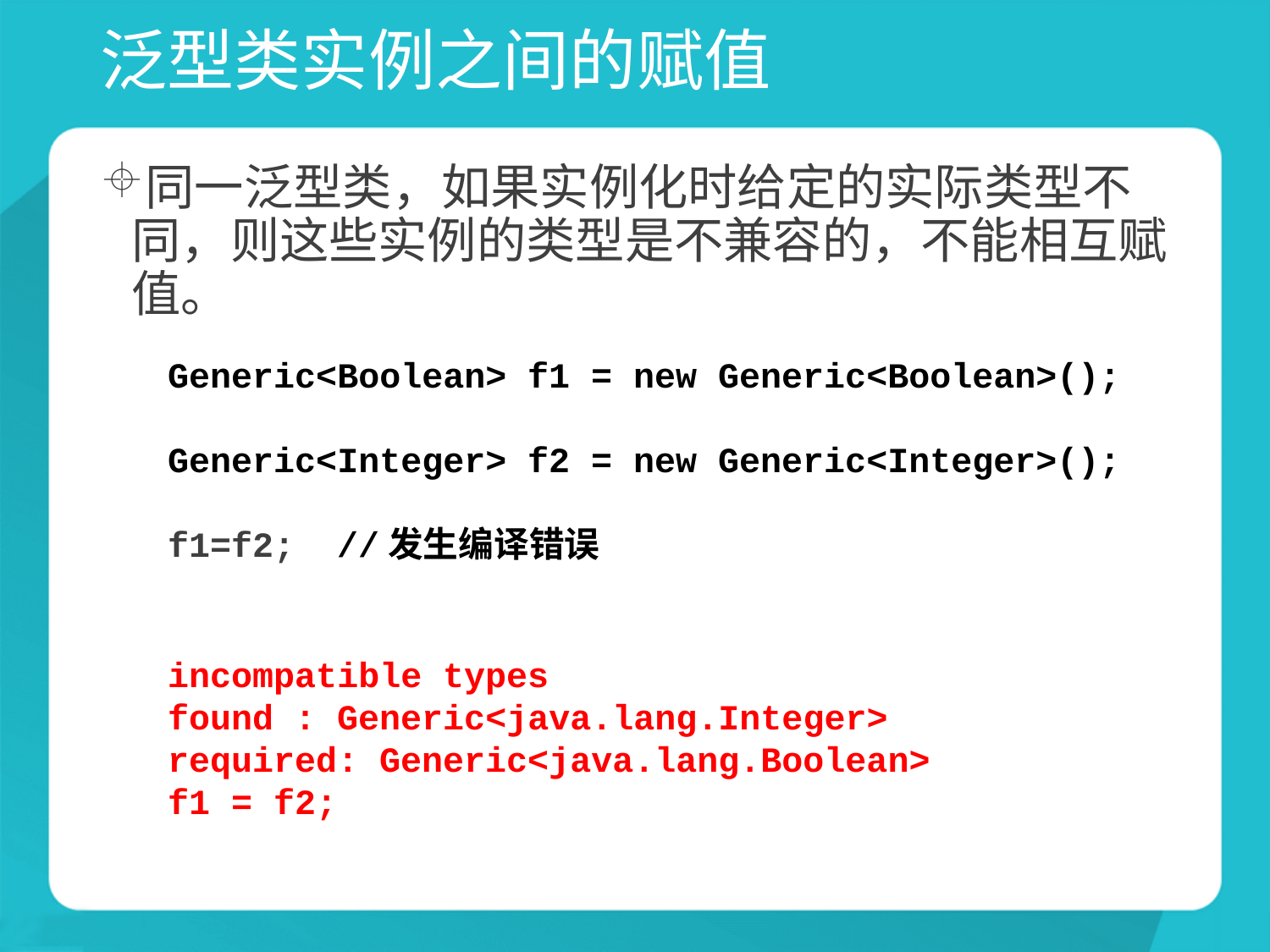

# 泛型类实例之间的赋值
同一泛型类，如果实例化时给定的实际类型不同，则这些实例的类型是不兼容的，不能相互赋值。
Generic<Boolean> f1 = new Generic<Boolean>();

Generic<Integer> f2 = new Generic<Integer>();

f1=f2;  //发生编译错误
incompatible types
found : Generic<java.lang.Integer>
required: Generic<java.lang.Boolean>
f1 = f2;